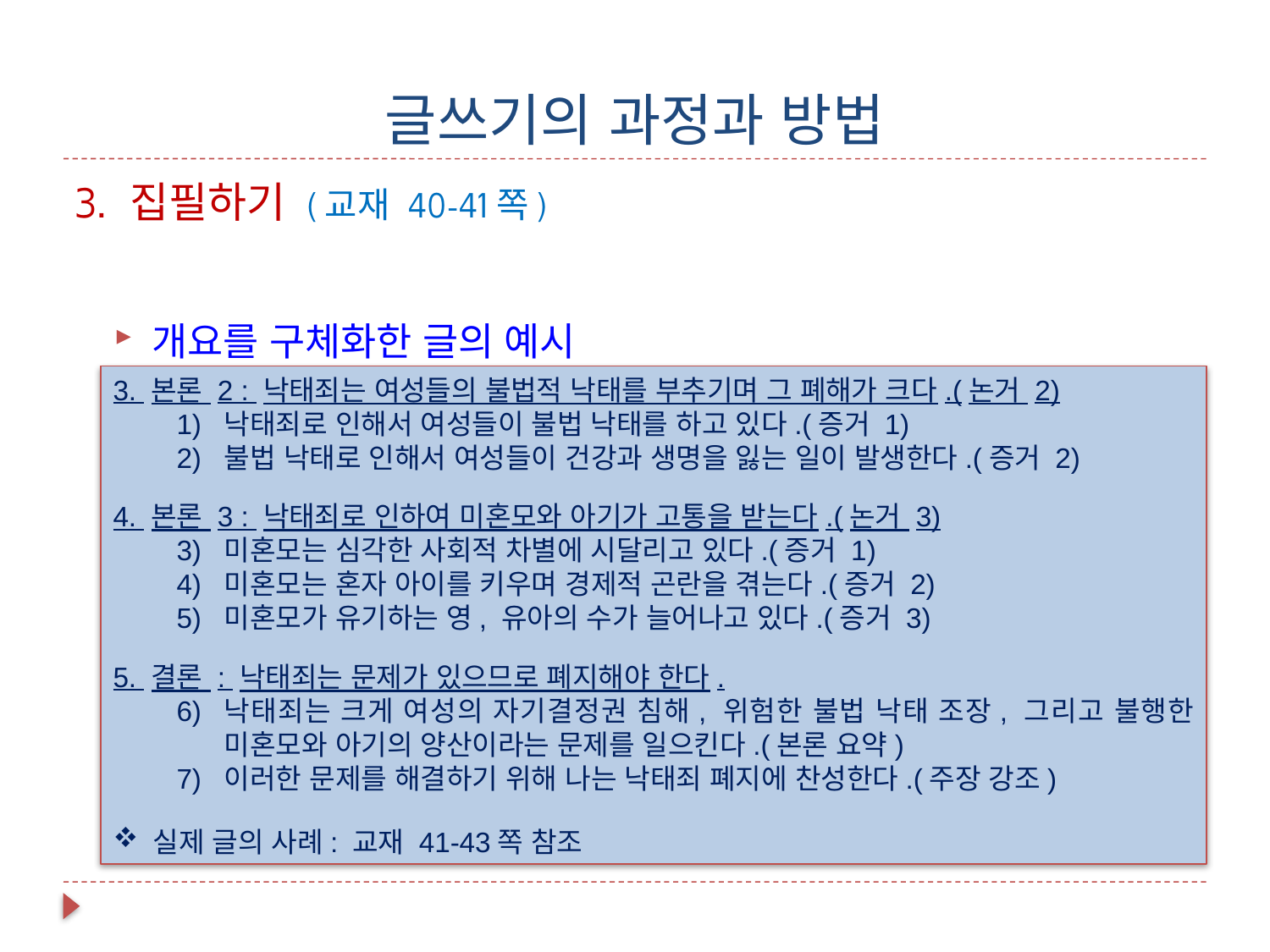

# 글쓰기의 과정과 방법
3. 집필하기 (교재 40-41쪽)

개요를 구체화한 글의 예시

3. 본론 2 : 낙태죄는 여성들의 불법적 낙태를 부추기며 그 폐해가 크다.(논거 2)
낙태죄로 인해서 여성들이 불법 낙태를 하고 있다.(증거 1)
불법 낙태로 인해서 여성들이 건강과 생명을 잃는 일이 발생한다.(증거 2)

4. 본론 3 : 낙태죄로 인하여 미혼모와 아기가 고통을 받는다.(논거 3)
미혼모는 심각한 사회적 차별에 시달리고 있다.(증거 1)
미혼모는 혼자 아이를 키우며 경제적 곤란을 겪는다.(증거 2)
미혼모가 유기하는 영, 유아의 수가 늘어나고 있다.(증거 3)

5. 결론 : 낙태죄는 문제가 있으므로 폐지해야 한다.
낙태죄는 크게 여성의 자기결정권 침해, 위험한 불법 낙태 조장, 그리고 불행한 미혼모와 아기의 양산이라는 문제를 일으킨다.(본론 요약)
이러한 문제를 해결하기 위해 나는 낙태죄 폐지에 찬성한다.(주장 강조)

실제 글의 사례: 교재 41-43쪽 참조